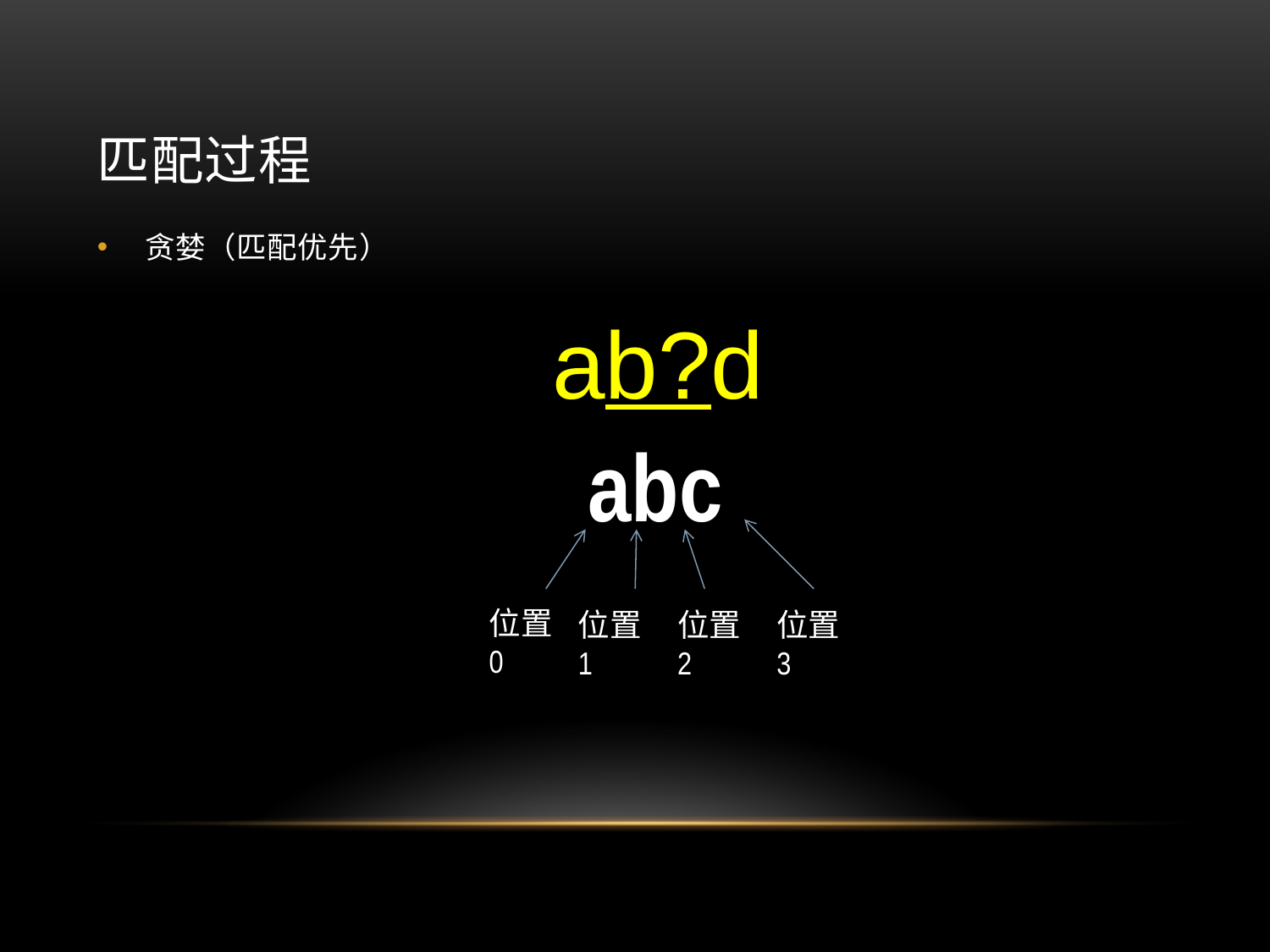

# 匹配过程
贪婪（匹配优先）
ab?d
abc
位置0
位置1
位置2
位置3